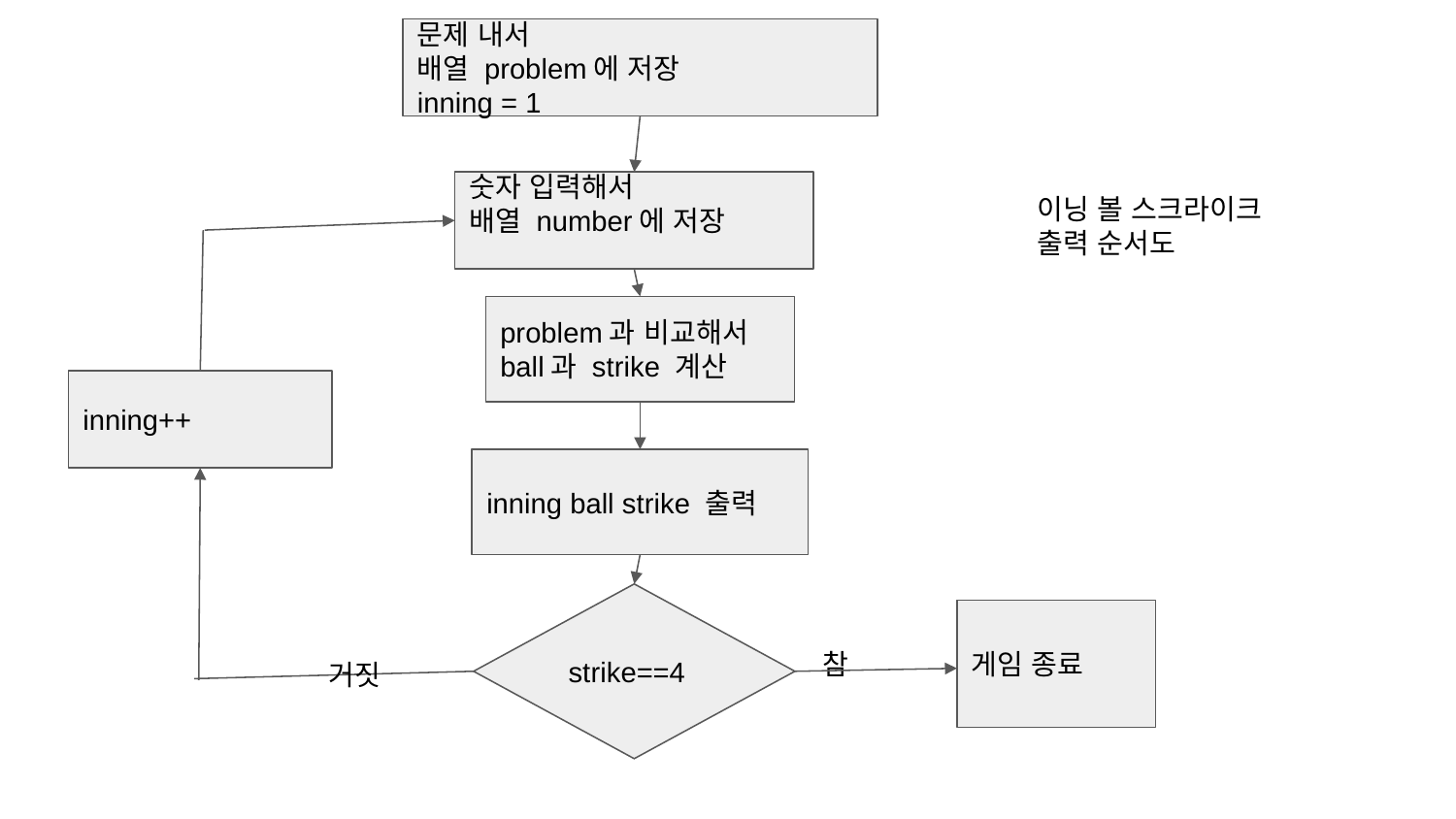

문제 내서
배열 problem에 저장
inning = 1
숫자 입력해서
배열 number에 저장

이닝 볼 스크라이크 출력 순서도
problem과 비교해서
ball과 strike 계산
inning++
inning ball strike 출력
strike==4
게임 종료
참
거짓